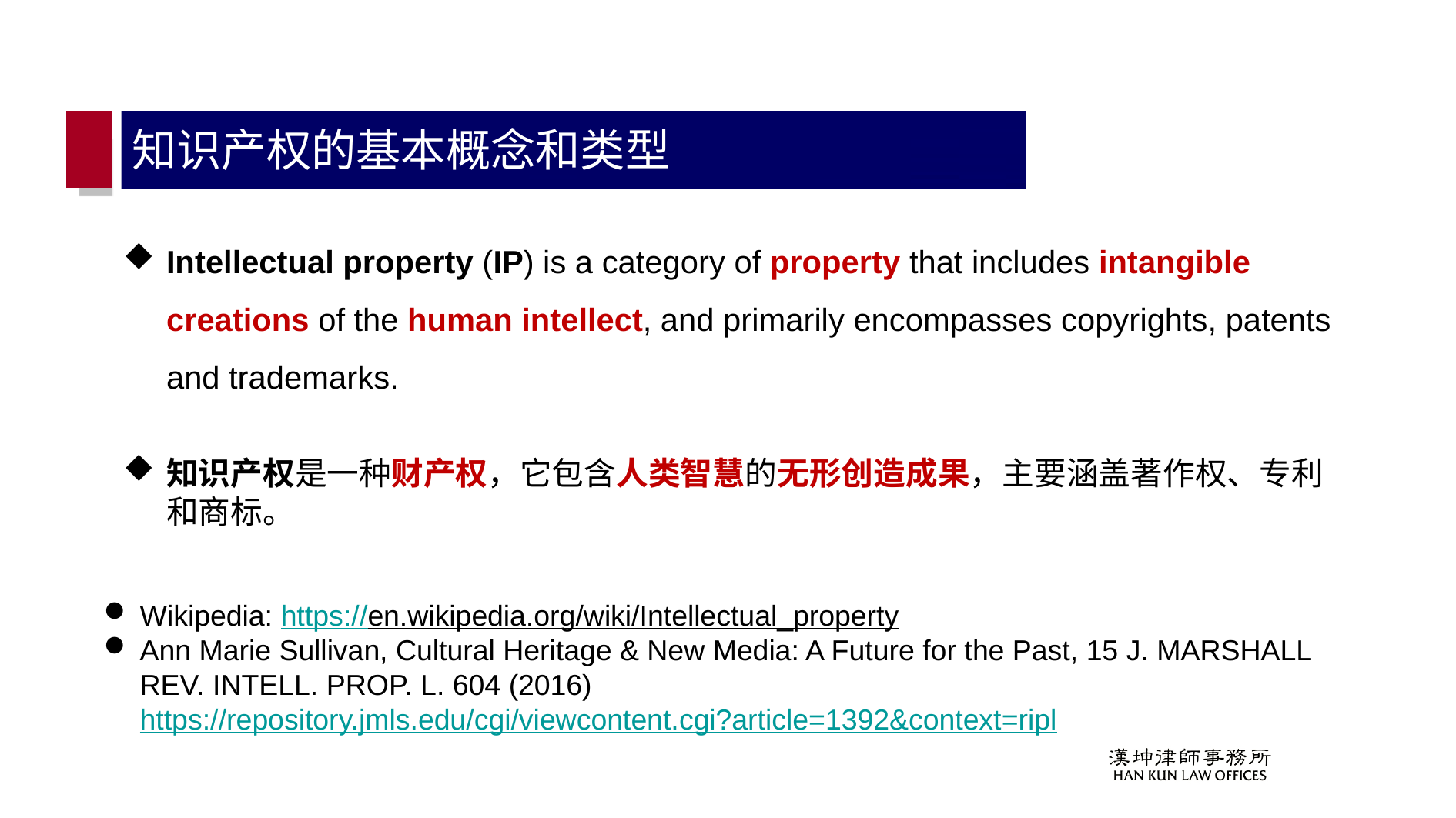

# 知识产权的基本概念和类型
Intellectual property (IP) is a category of property that includes intangible creations of the human intellect, and primarily encompasses copyrights, patents and trademarks.
知识产权是一种财产权，它包含人类智慧的无形创造成果，主要涵盖著作权、专利和商标。
Wikipedia: https://en.wikipedia.org/wiki/Intellectual_property
Ann Marie Sullivan, Cultural Heritage & New Media: A Future for the Past, 15 J. MARSHALL REV. INTELL. PROP. L. 604 (2016) https://repository.jmls.edu/cgi/viewcontent.cgi?article=1392&context=ripl